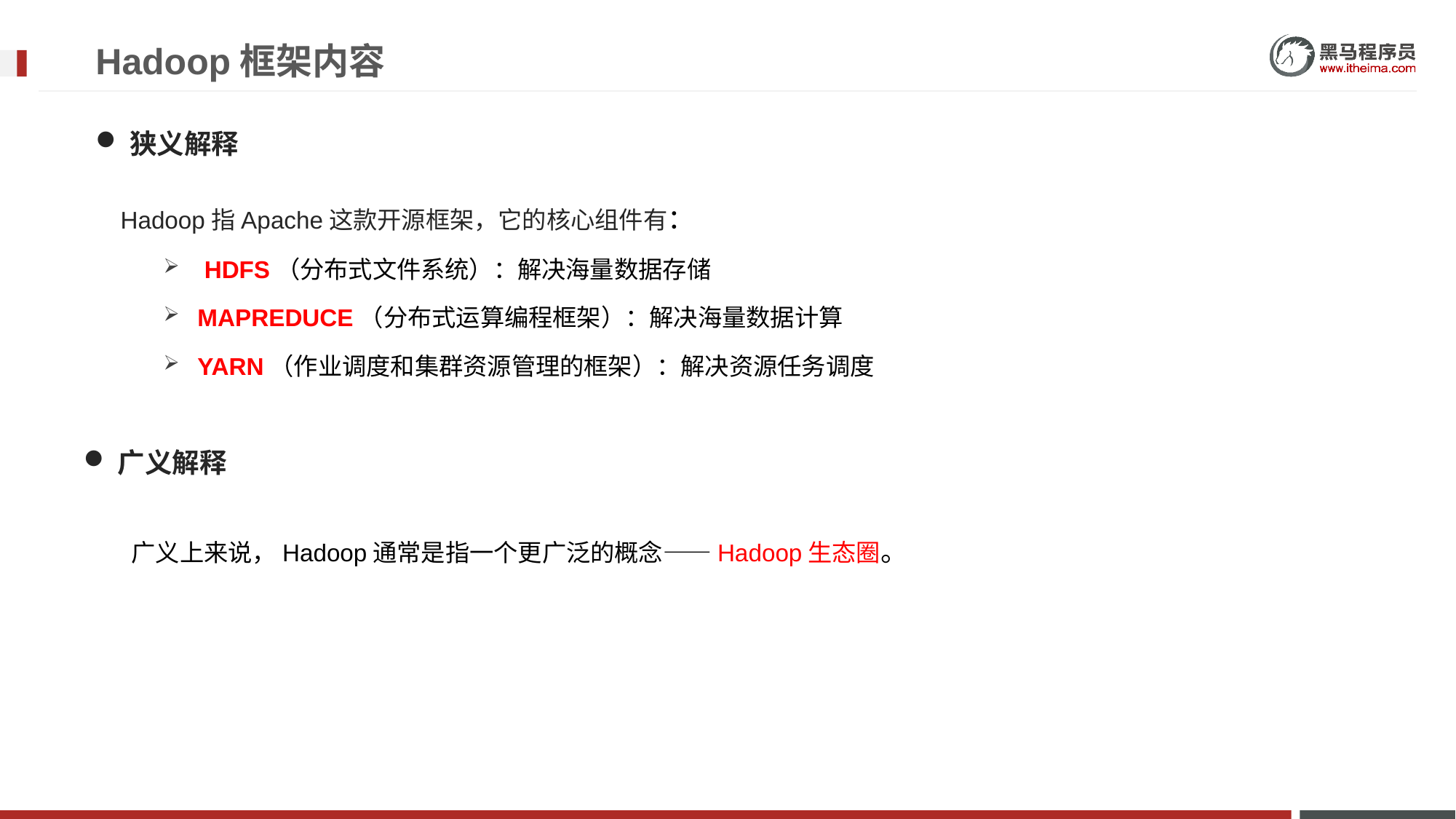

# Hadoop框架内容
狭义解释
Hadoop指Apache这款开源框架，它的核心组件有：
 HDFS（分布式文件系统）：解决海量数据存储
MAPREDUCE（分布式运算编程框架）：解决海量数据计算
YARN（作业调度和集群资源管理的框架）：解决资源任务调度
广义解释
广义上来说，Hadoop通常是指一个更广泛的概念——Hadoop生态圈。